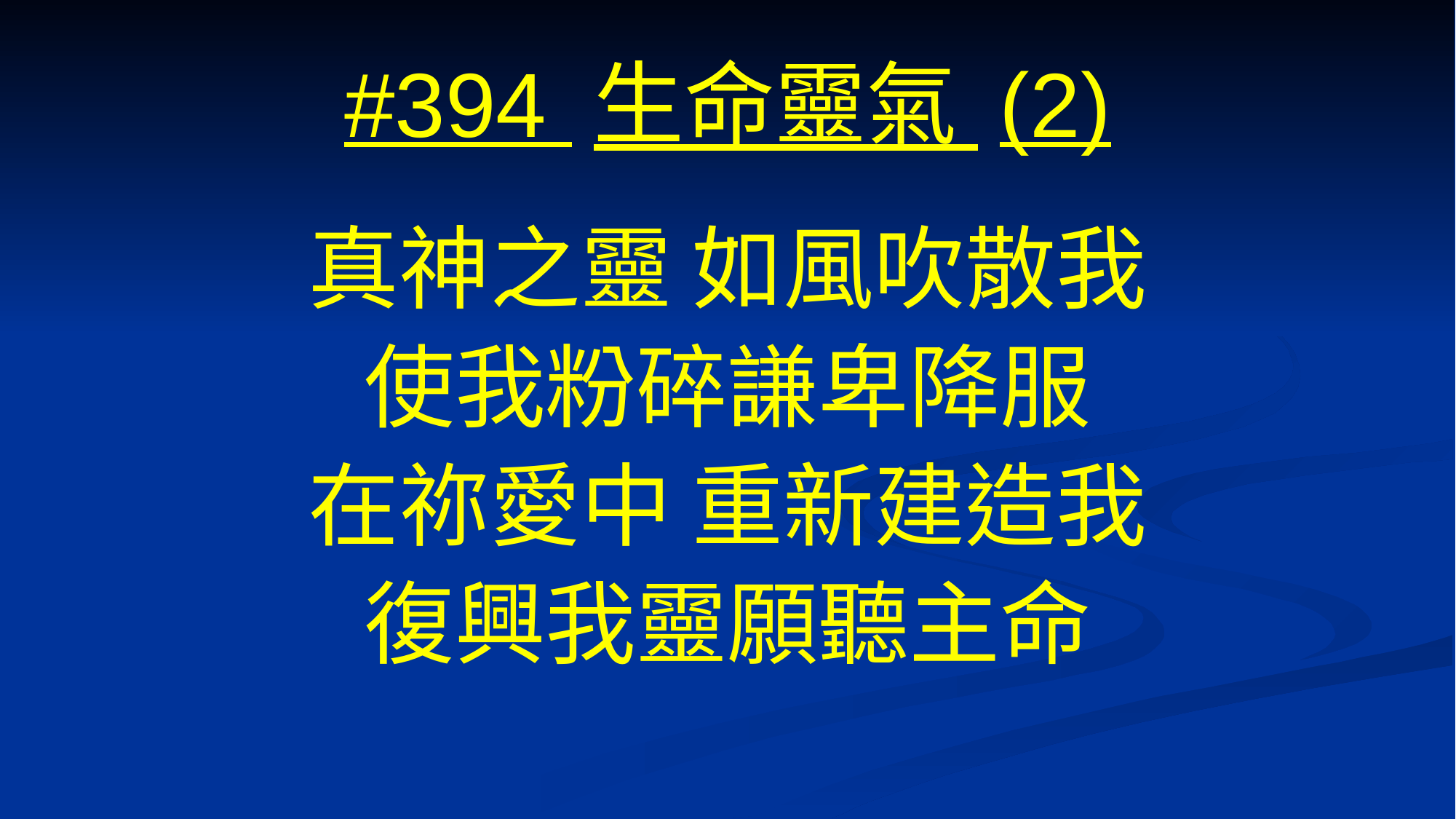

# #394 生命靈氣 (2)
真神之靈 如風吹散我
使我粉碎謙卑降服
在祢愛中 重新建造我
復興我靈願聽主命